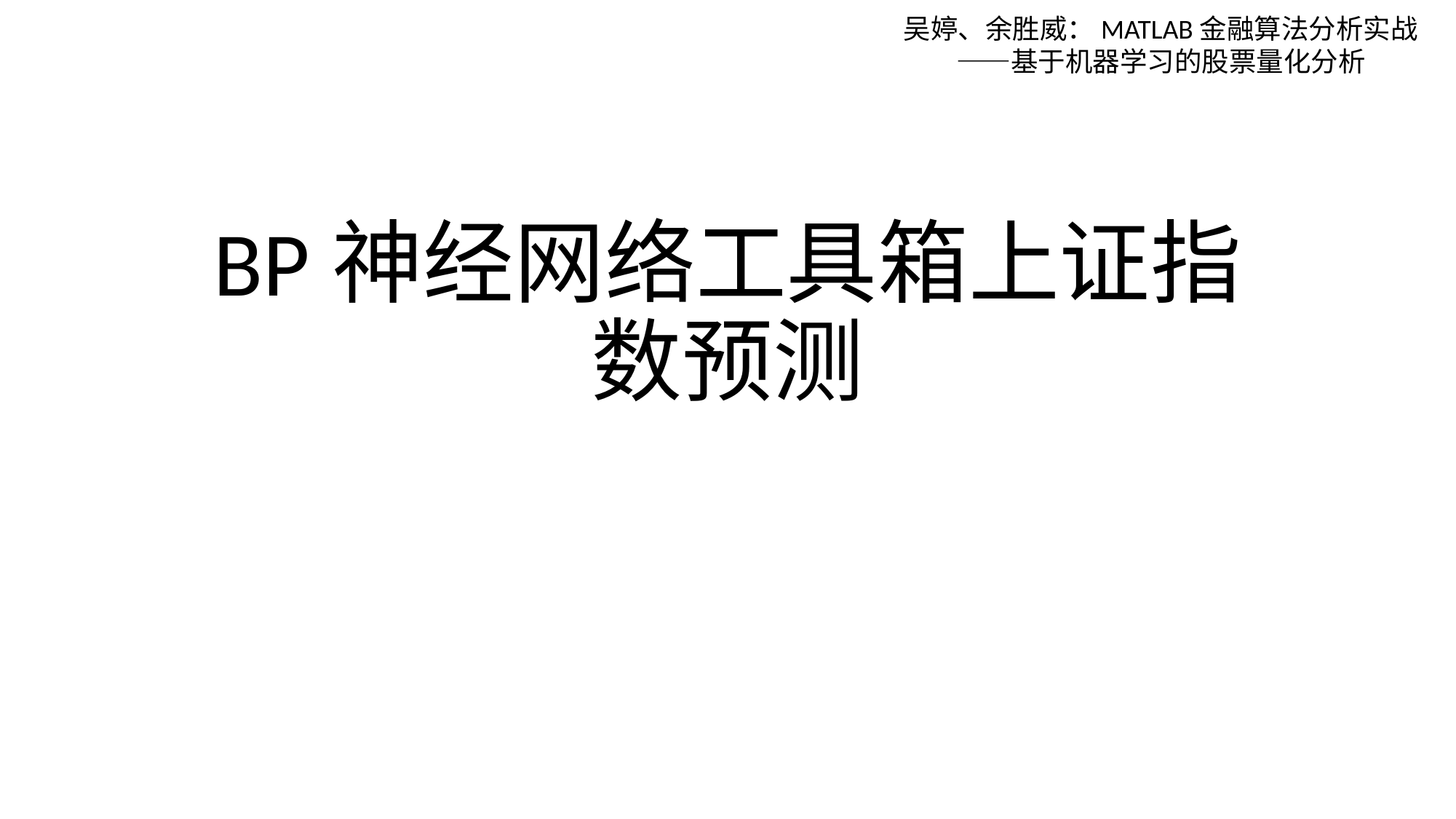

吴婷、余胜威：MATLAB金融算法分析实战——基于机器学习的股票量化分析
# BP神经网络工具箱上证指数预测